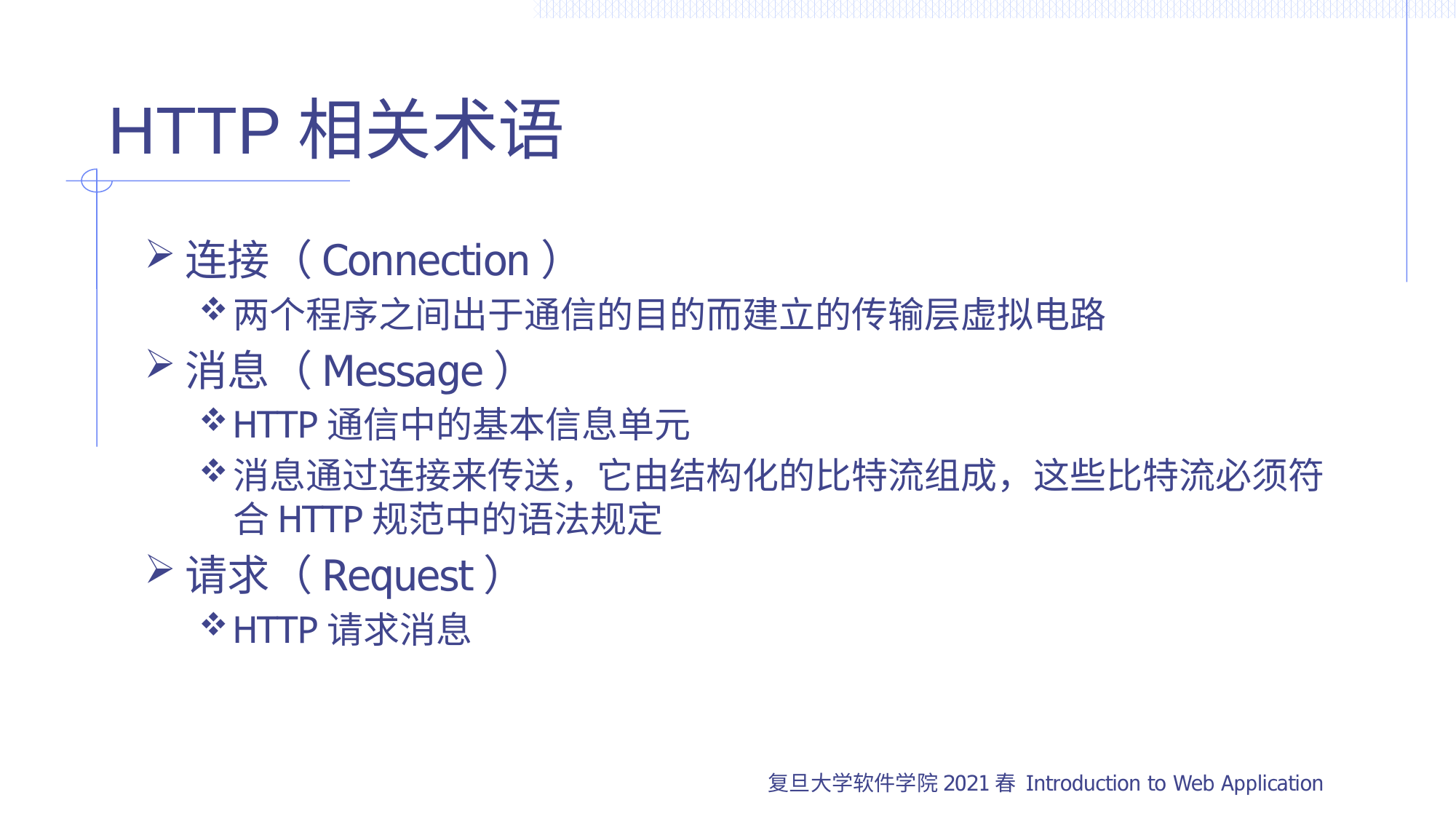

# HTTP相关术语
连接（Connection）
两个程序之间出于通信的目的而建立的传输层虚拟电路
消息（Message）
HTTP通信中的基本信息单元
消息通过连接来传送，它由结构化的比特流组成，这些比特流必须符合HTTP规范中的语法规定
请求（Request）
HTTP请求消息